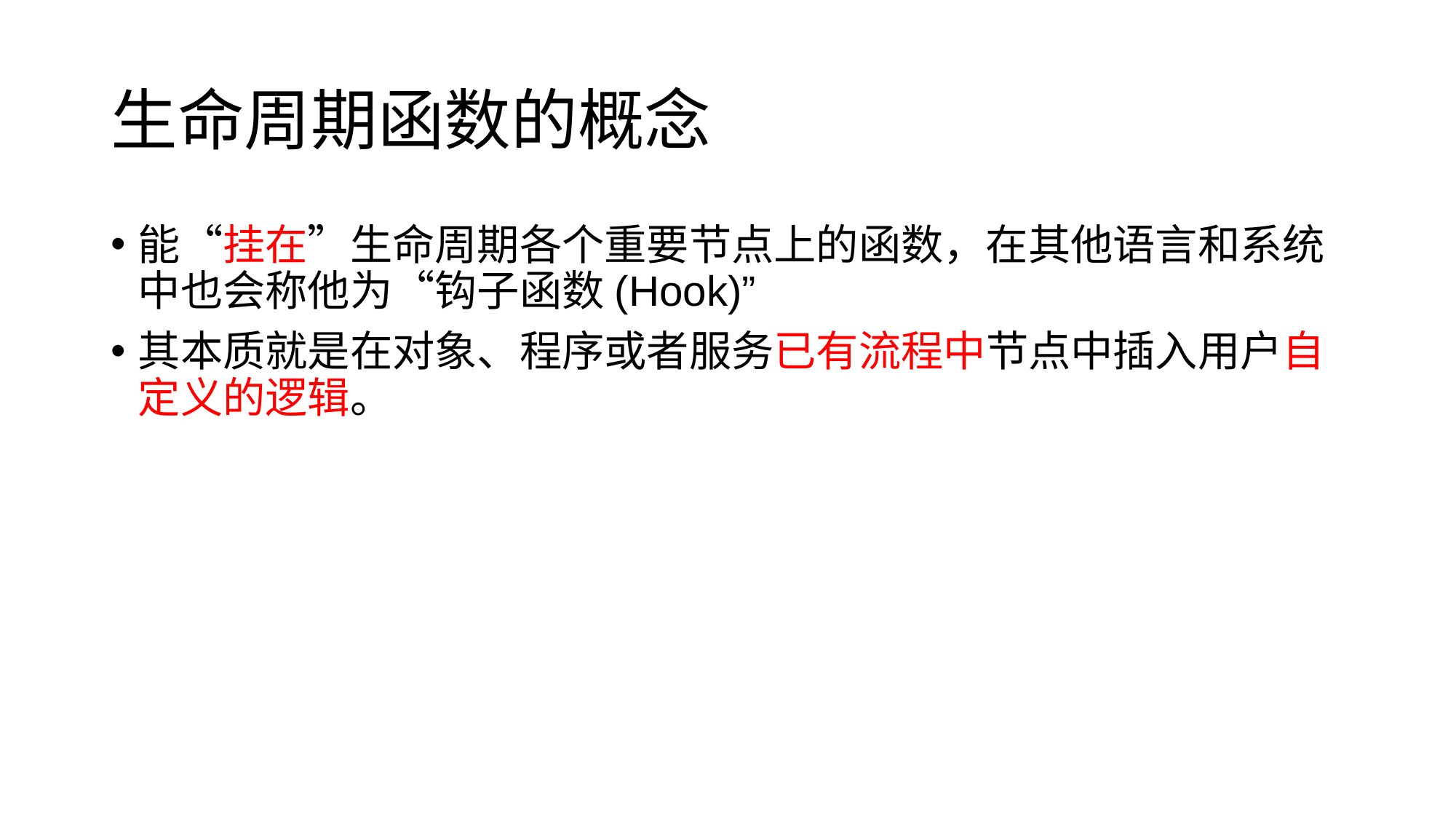

# 生命周期函数的概念
能“挂在”生命周期各个重要节点上的函数，在其他语言和系统中也会称他为“钩子函数(Hook)”
其本质就是在对象、程序或者服务已有流程中节点中插入用户自定义的逻辑。